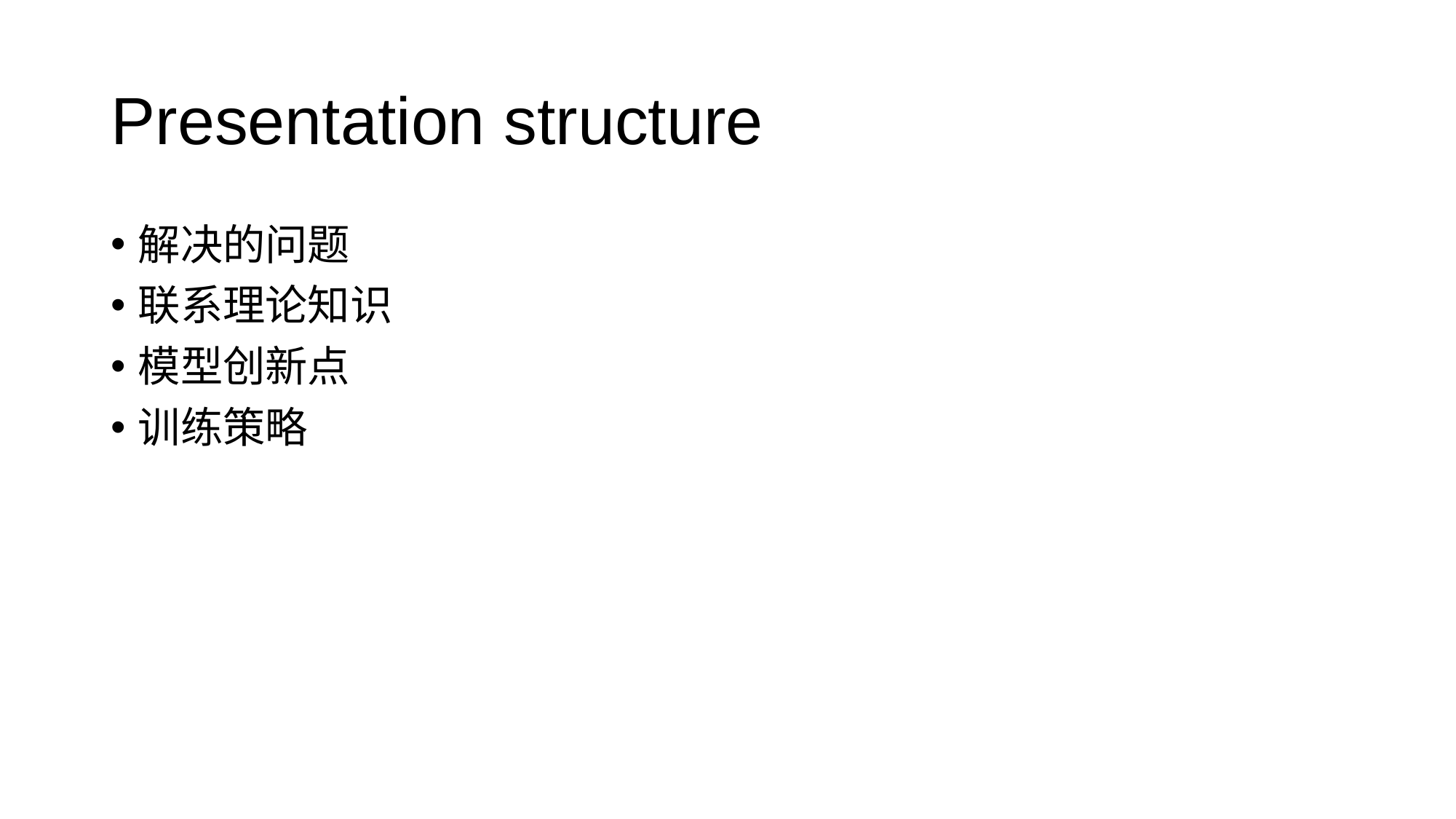

# Presentation structure
解决的问题
联系理论知识
模型创新点
训练策略